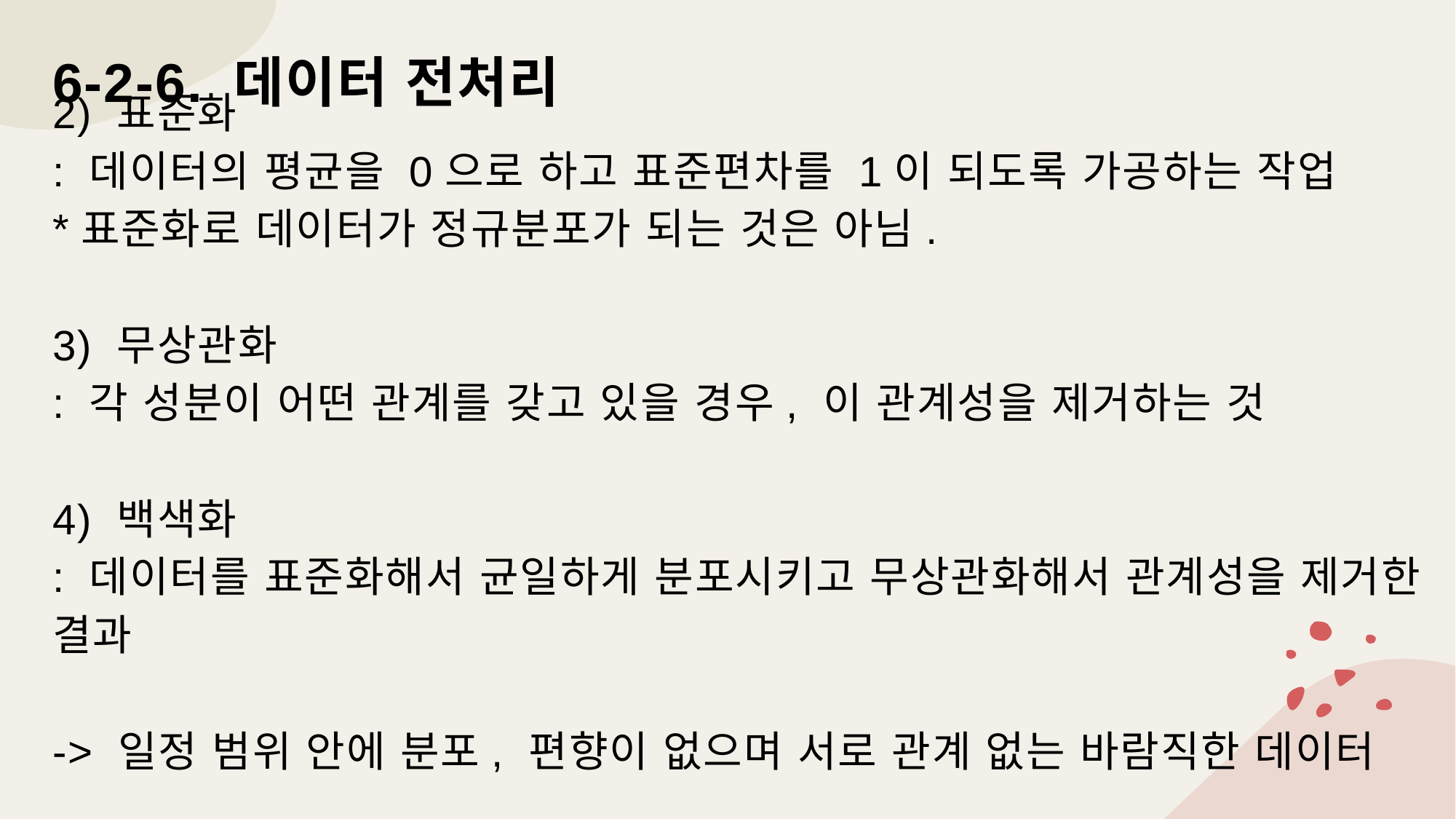

# 6-2-6. 데이터 전처리

2) 표준화
: 데이터의 평균을 0으로 하고 표준편차를 1이 되도록 가공하는 작업
*표준화로 데이터가 정규분포가 되는 것은 아님.

3) 무상관화
: 각 성분이 어떤 관계를 갖고 있을 경우, 이 관계성을 제거하는 것

4) 백색화
: 데이터를 표준화해서 균일하게 분포시키고 무상관화해서 관계성을 제거한 결과

-> 일정 범위 안에 분포, 편향이 없으며 서로 관계 없는 바람직한 데이터